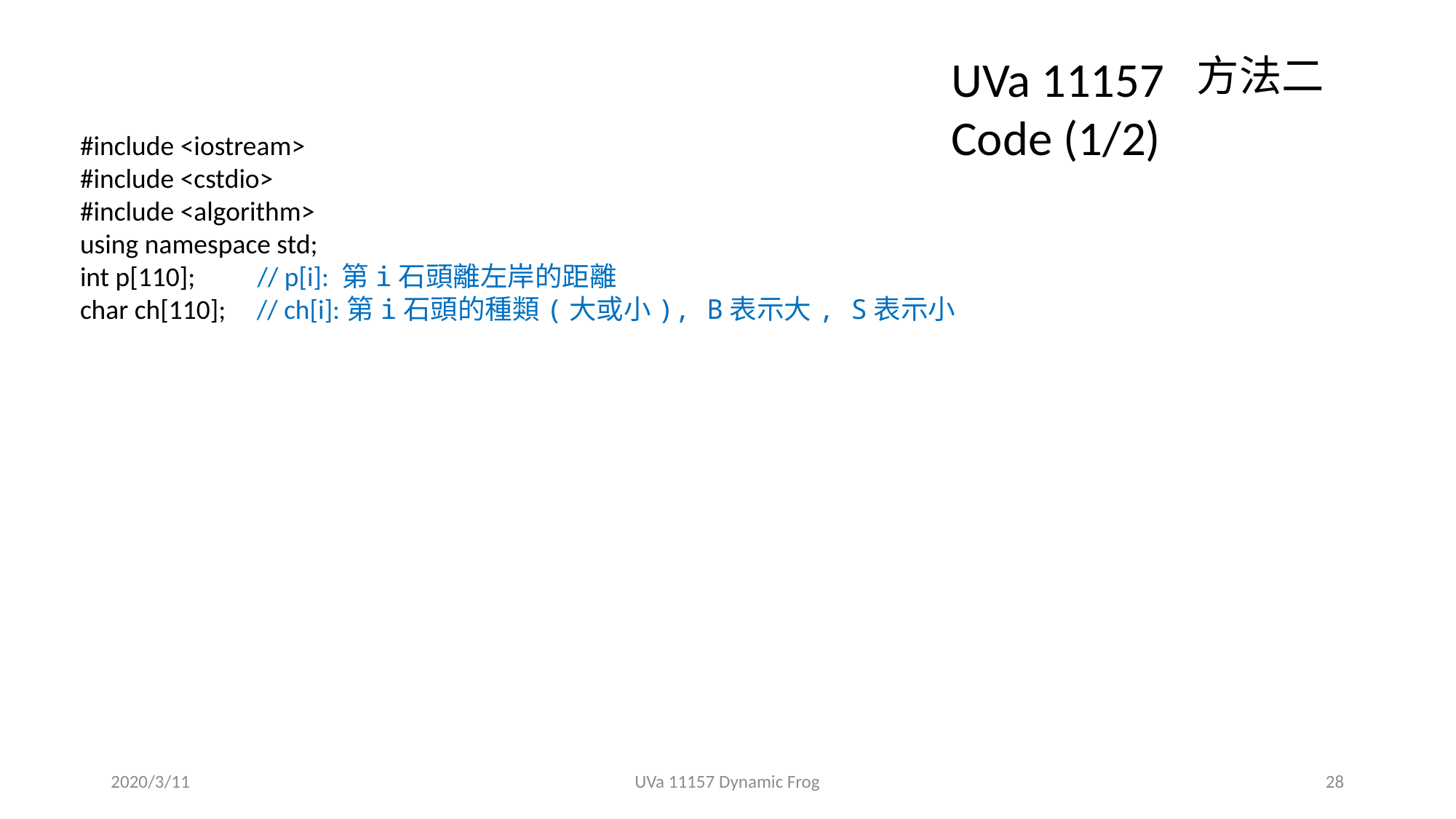

UVa 11157 Code (1/2)
方法二
#include <iostream>
#include <cstdio>
#include <algorithm>
using namespace std;
int p[110];          // p[i]: 第i石頭離左岸的距離
char ch[110];     // ch[i]:第i石頭的種類(大或小), B表示大, S表示小
2020/3/11
UVa 11157 Dynamic Frog
28